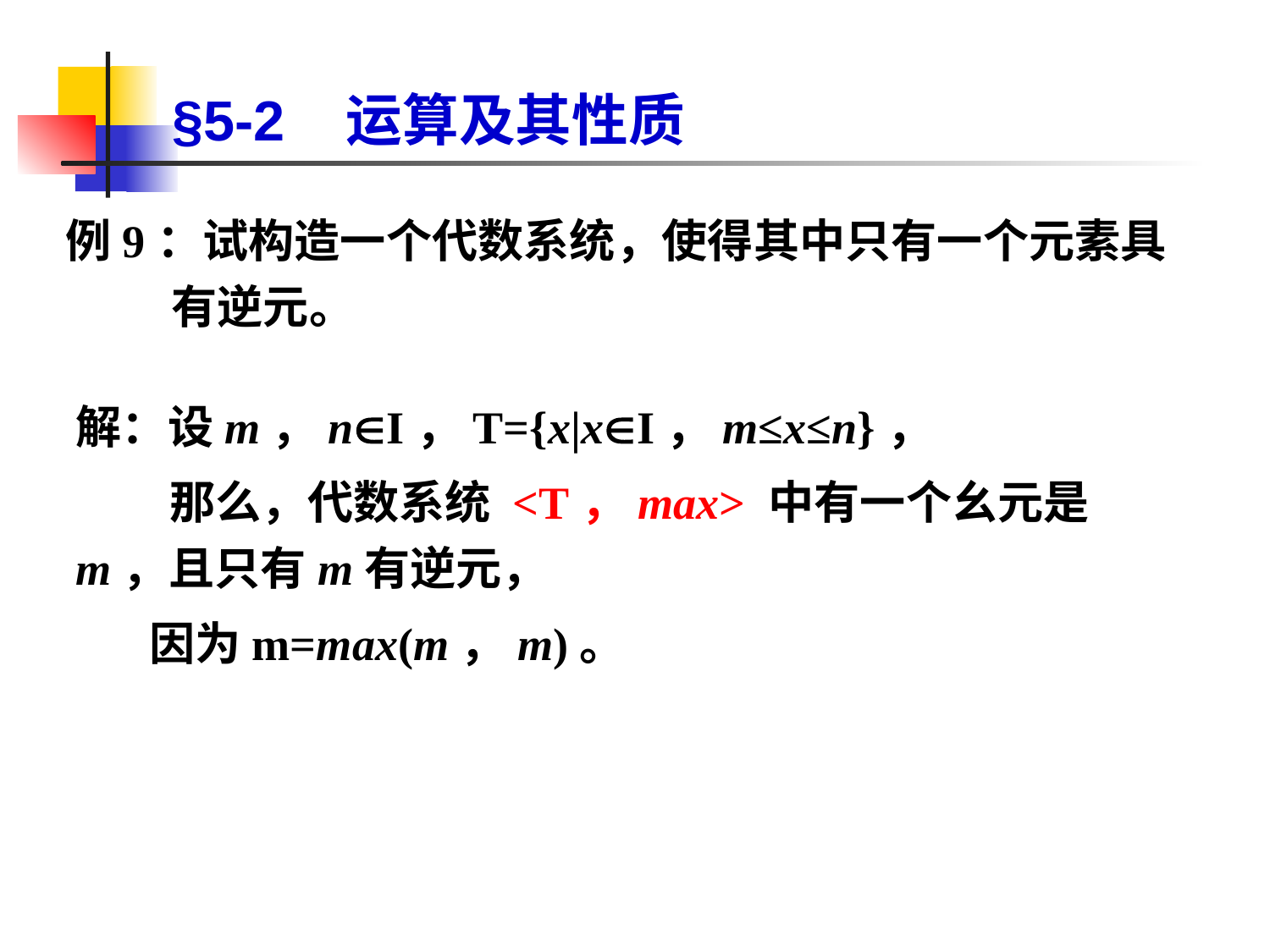

# §5-2   运算及其性质
例9：试构造一个代数系统，使得其中只有一个元素具有逆元。
解：设m，n∈I，T={x|x∈I，m≤x≤n}，
        那么，代数系统 <T，max> 中有一个幺元是m，且只有m有逆元，
      因为m=max(m，m)。
39